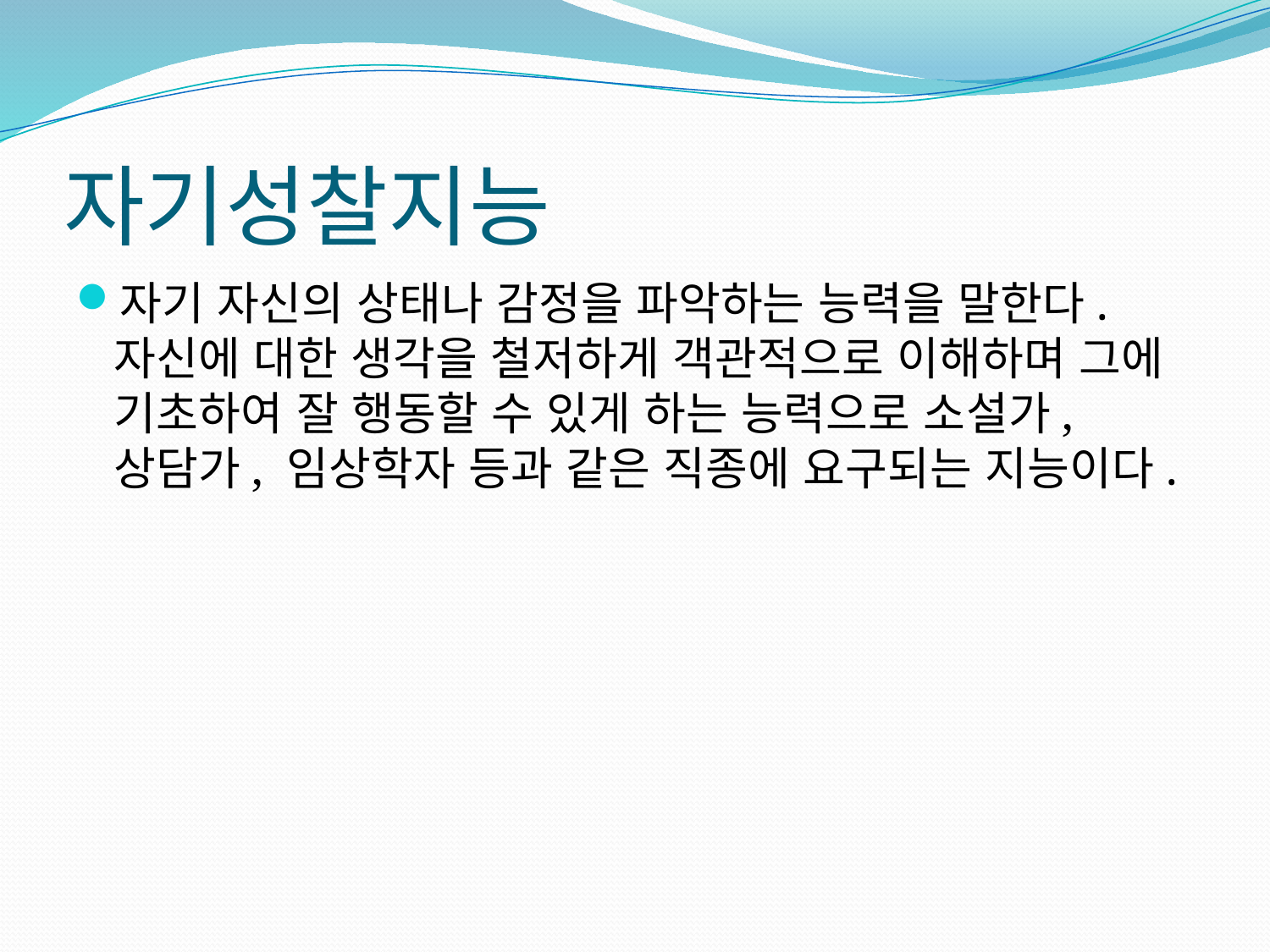

# 자기성찰지능
자기 자신의 상태나 감정을 파악하는 능력을 말한다. 자신에 대한 생각을 철저하게 객관적으로 이해하며 그에 기초하여 잘 행동할 수 있게 하는 능력으로 소설가, 상담가, 임상학자 등과 같은 직종에 요구되는 지능이다.